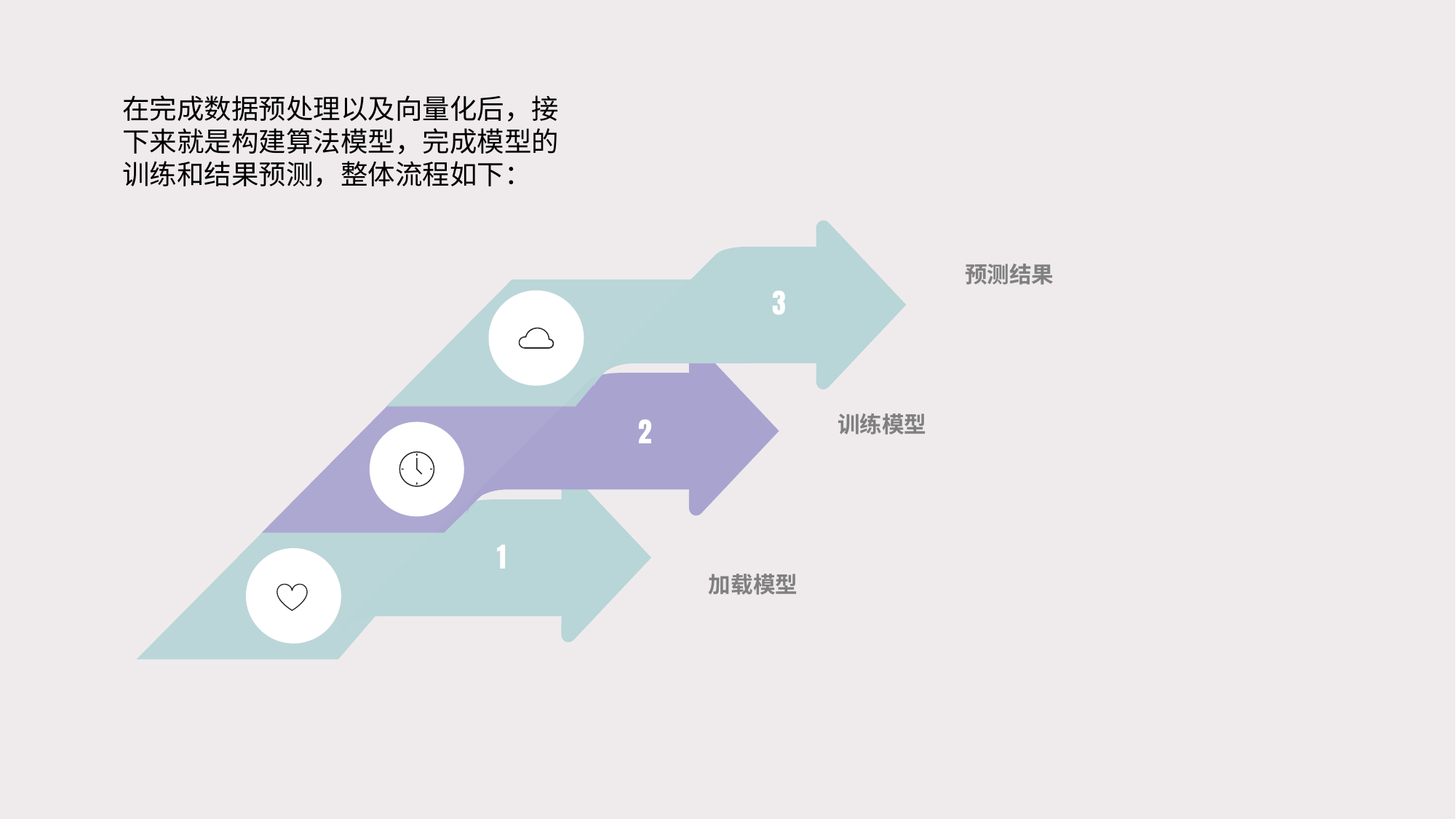

在完成数据预处理以及向量化后，接下来就是构建算法模型，完成模型的训练和结果预测，整体流程如下：

3

预测结果

2

训练模型

1

加载模型